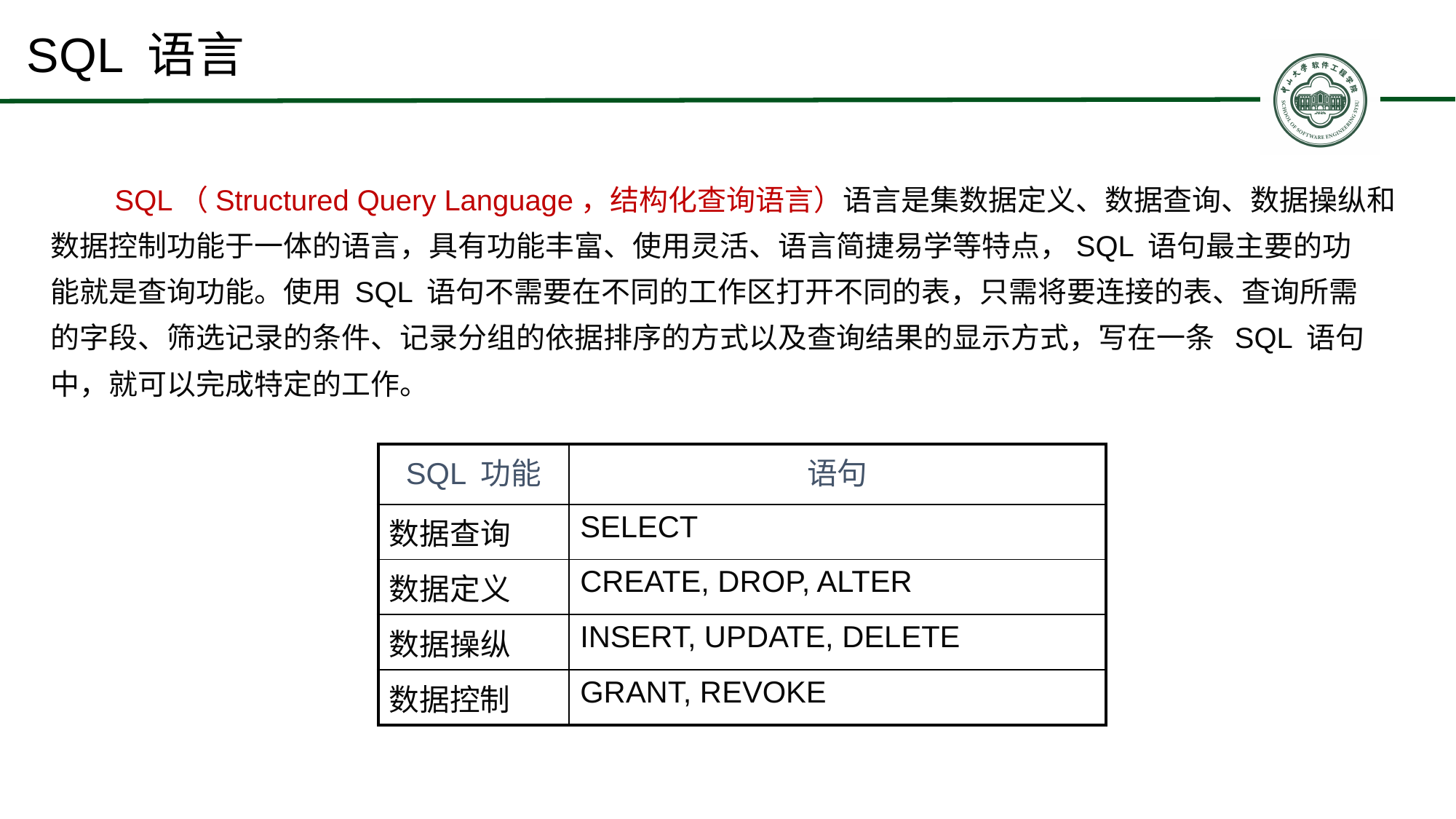

# SQL 语言
        SQL（Structured Query Language，结构化查询语言）语言是集数据定义、数据查询、数据操纵和
数据控制功能于一体的语言，具有功能丰富、使用灵活、语言简捷易学等特点，SQL 语句最主要的功
能就是查询功能。使用 SQL 语句不需要在不同的工作区打开不同的表，只需将要连接的表、查询所需
的字段、筛选记录的条件、记录分组的依据排序的方式以及查询结果的显示方式，写在一条  SQL 语句
中，就可以完成特定的工作。
| SQL 功能 | 语句 |
| --- | --- |
| 数据查询 | SELECT |
| 数据定义 | CREATE, DROP, ALTER |
| 数据操纵 | INSERT, UPDATE, DELETE |
| 数据控制 | GRANT, REVOKE |